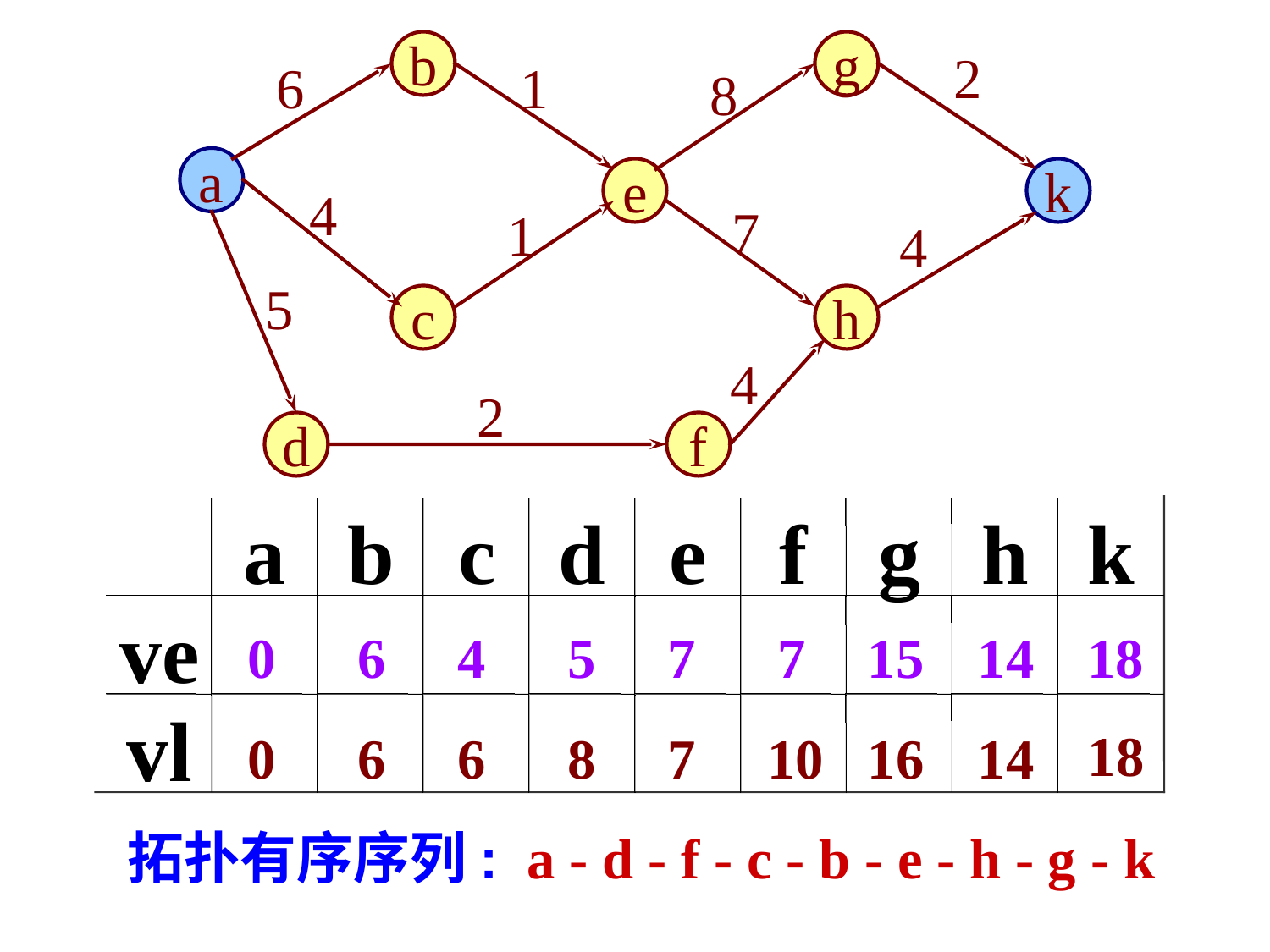

b
g
2
6
1
8

a
e
k
4

7
1

4

5
c
h

4
2
d
f

a
b
c
d
e
f
g
h
k

ve

vl

0
6
4
5
7
7
15
14
18
18
0
6
6
8
7
10
16
14
拓扑有序序列:  a - d - f - c - b - e - h - g - k